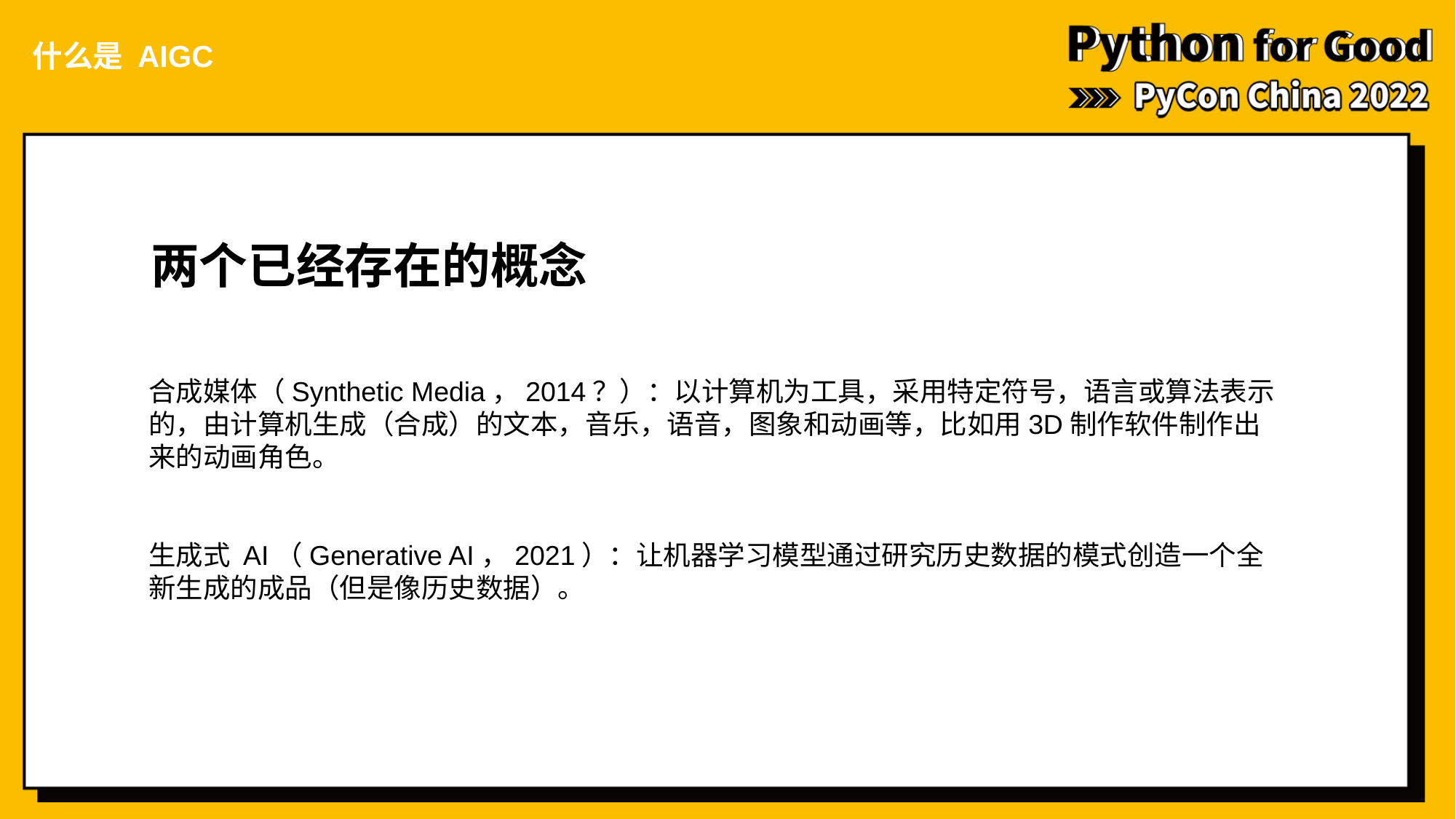

什么是 AIGC
两个已经存在的概念
合成媒体（Synthetic Media，2014？）：以计算机为工具，采用特定符号，语言或算法表示的，由计算机生成（合成）的文本，音乐，语音，图象和动画等，比如用3D制作软件制作出来的动画角色。

生成式 AI（Generative AI，2021）：让机器学习模型通过研究历史数据的模式创造一个全新生成的成品（但是像历史数据）。